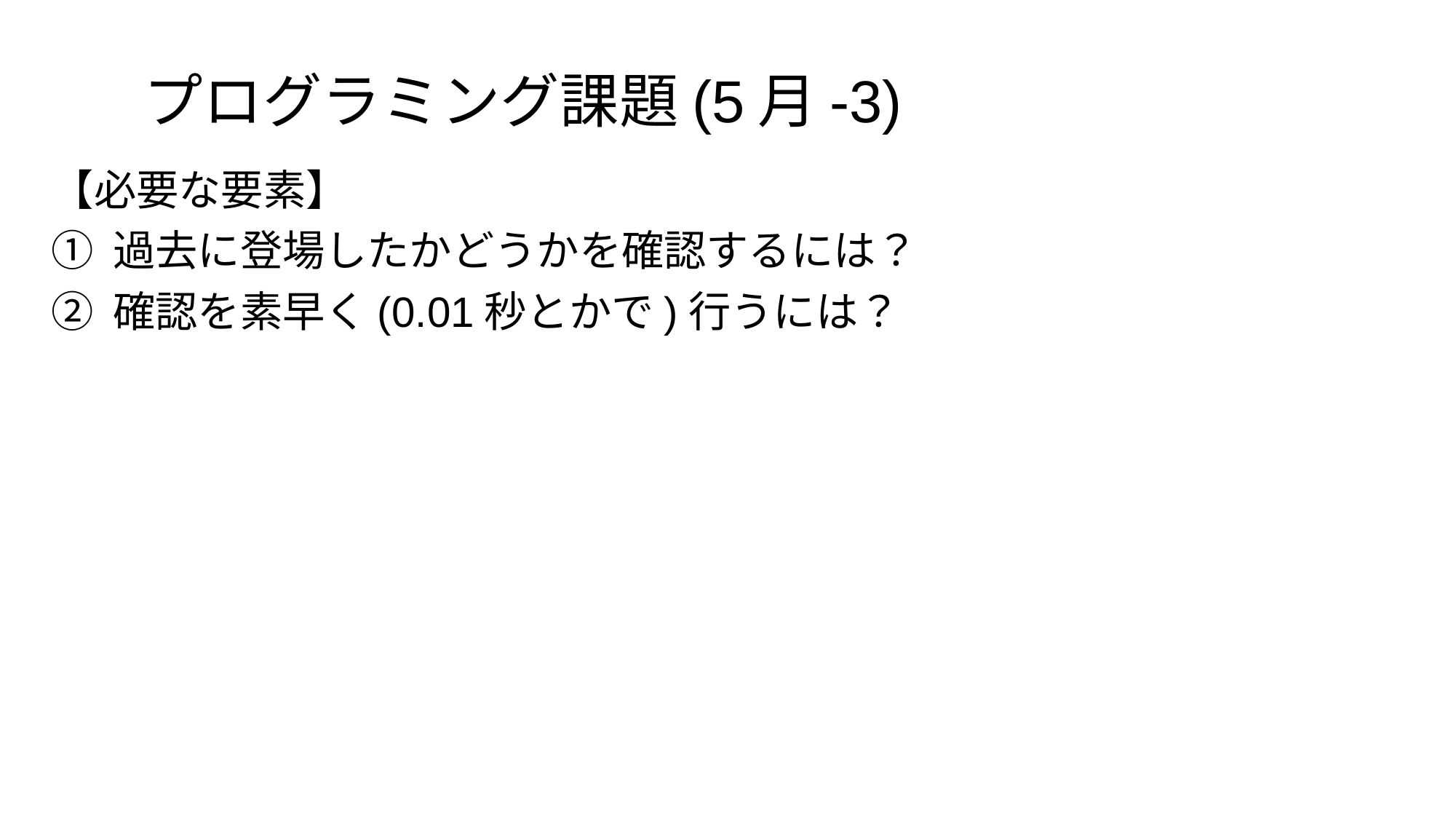

# プログラミング課題(5月-3)
【必要な要素】
過去に登場したかどうかを確認するには？
確認を素早く(0.01秒とかで)行うには？